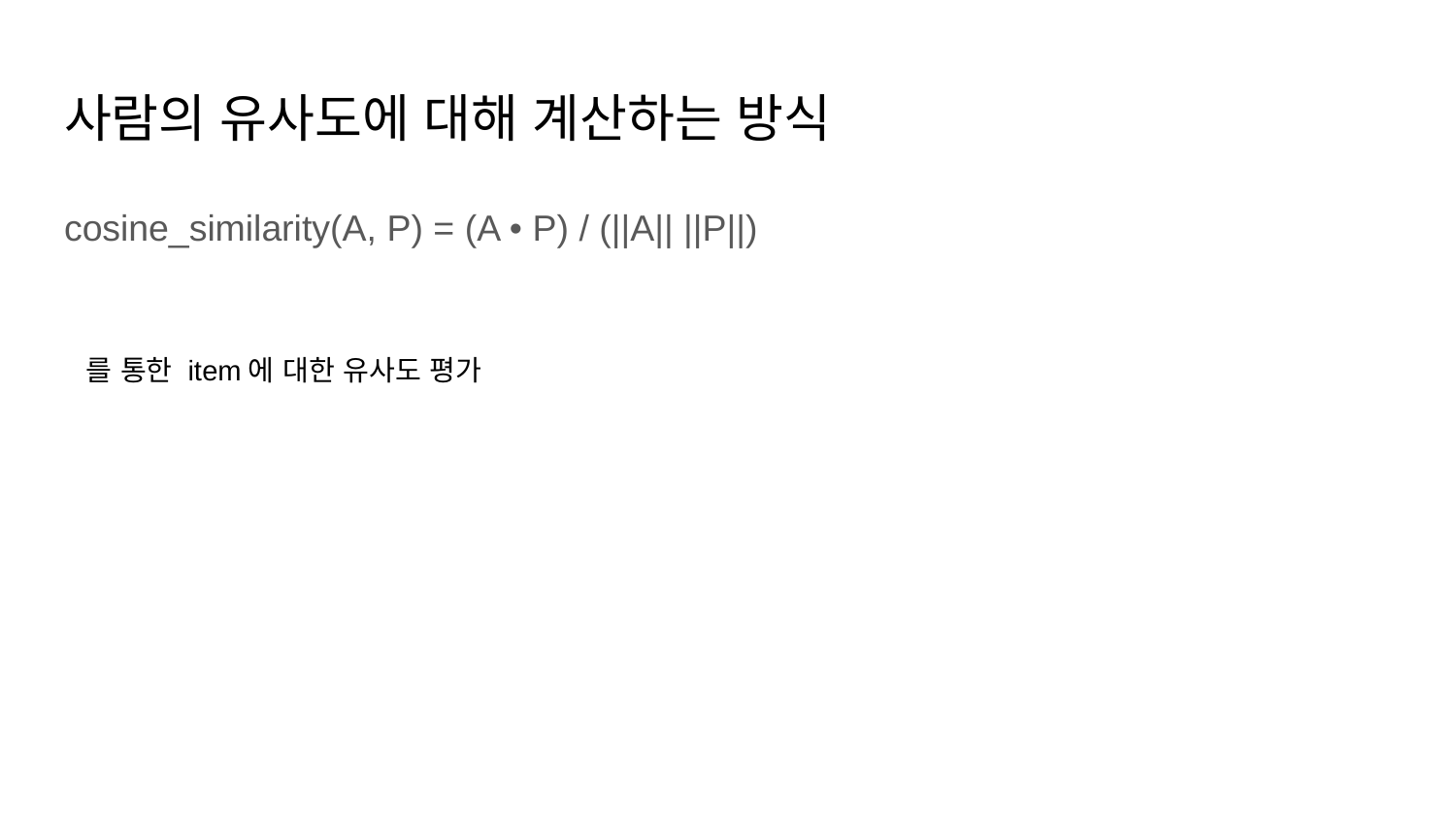

# 사람의 유사도에 대해 계산하는 방식
cosine_similarity(A, P) = (A • P) / (||A|| ||P||)

를 통한 item에 대한 유사도 평가